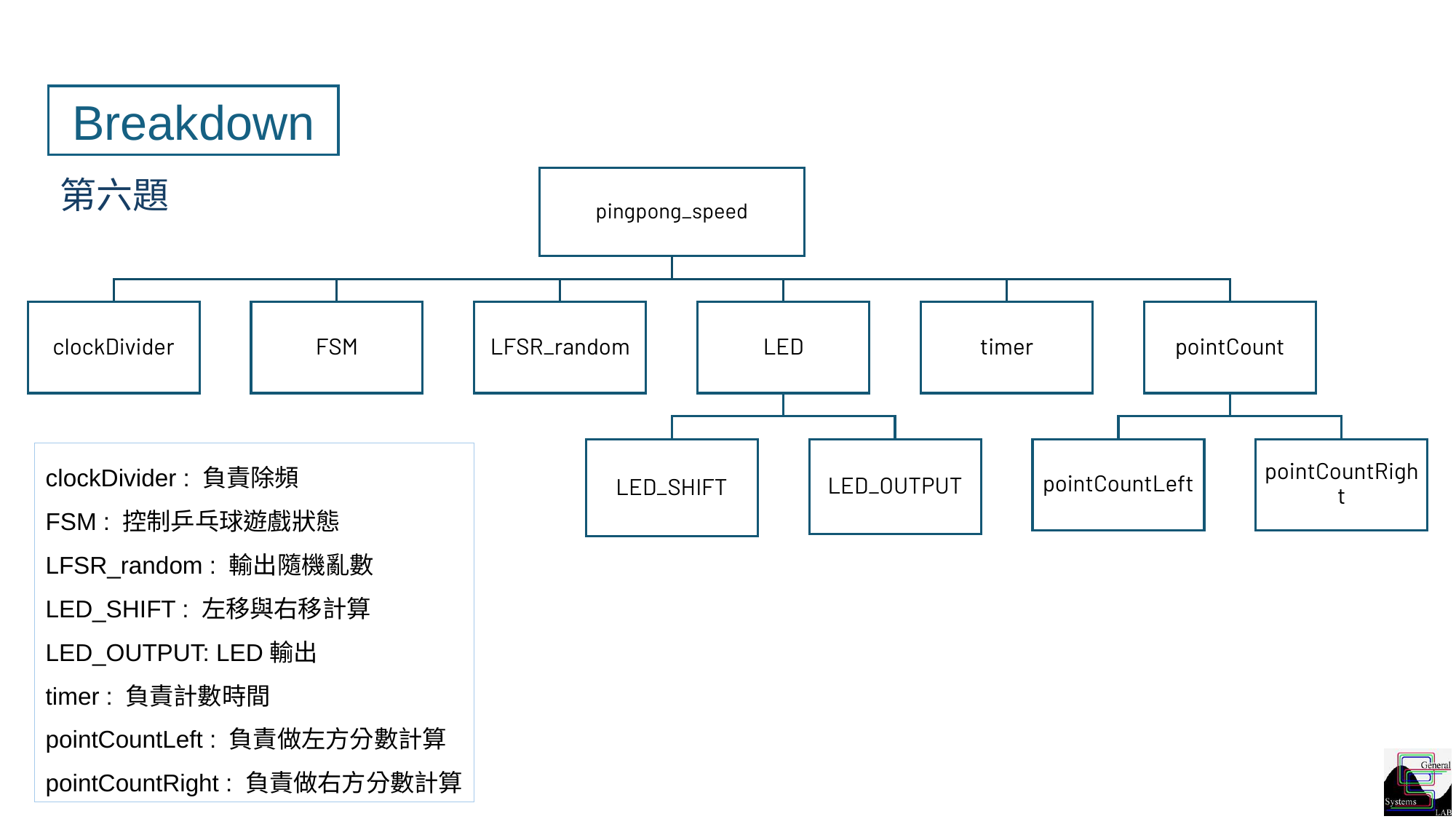

pingpong_speed
clockDivider
FSM
LFSR_random
LED
LED_SHIFT
LED_OUTPUT
timer
pointCount
pointCountLeft
pointCountRight
Breakdown
第六題
clockDivider : 負責除頻
FSM : 控制乒乓球遊戲狀態
LFSR_random : 輸出隨機亂數
LED_SHIFT : 左移與右移計算
LED_OUTPUT: LED輸出
timer : 負責計數時間
pointCountLeft : 負責做左方分數計算
pointCountRight : 負責做右方分數計算